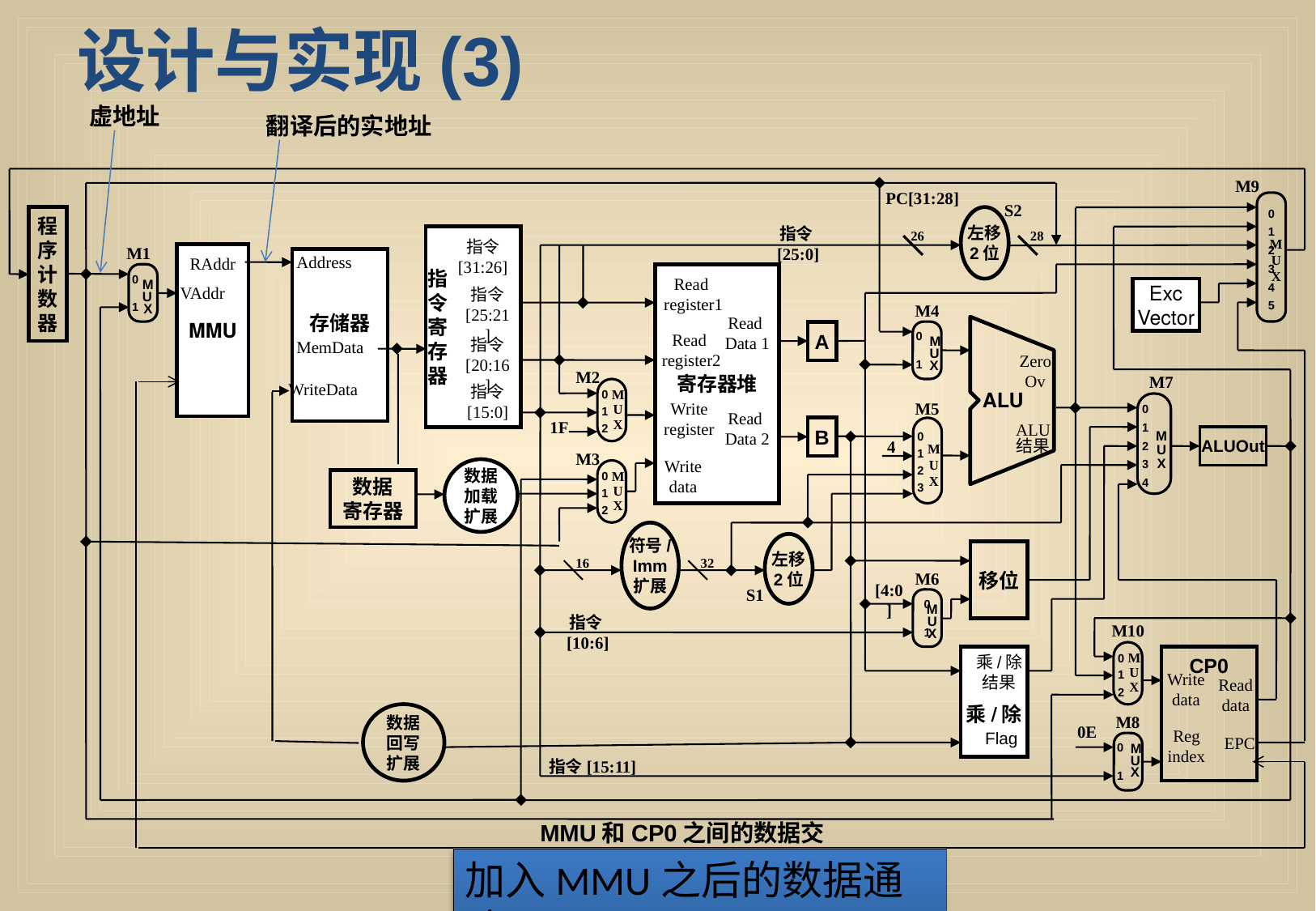

设计与实现(3)
虚地址
翻译后的实地址

M9
PC[31:28]
0
1
2
3
4
5
S2
程
序
计
数
器
左移
2位

指令[25:0]
指
令
寄
存
器

26
28
M
U
X

指令
[31:26]
MMU

存储器

M1
Address
RAddr

0

1
M
U
X
寄存器堆

Read
register1

Exc
Vector
VAddr

指令
[25:21]

M4
Read
Data 1
0

1
M
U
X
A
Read
register2
指令
[20:16]
MemData

Zero
Ov

M2
WriteData
0
1
2
M7
指令
[15:0]
ALU
M
U
X

0
1
2
3
4
Write
register

M5
Read
Data 2

M
U
X
B
0
1
2
3
ALU
结果
1F

ALUOut

M
U
X

4

M3
Write
data

数据
加载
扩展
0
1
2

M
U
X
数据
寄存器

符号/
Imm
扩展

左移
2位

移位

16

32

M6
[4:0]

0

1
M
U
X
S1

指令[10:6]

M10

0
1
2

乘/除
CP0

Write
data
Read
data
Reg
index
EPC
乘/除
结果
M
U
X

数据
回写
扩展
M8
Flag
0E
0

1
M
U
X

指令[15:11]

MMU和CP0之间的数据交换

加入MMU之后的数据通路